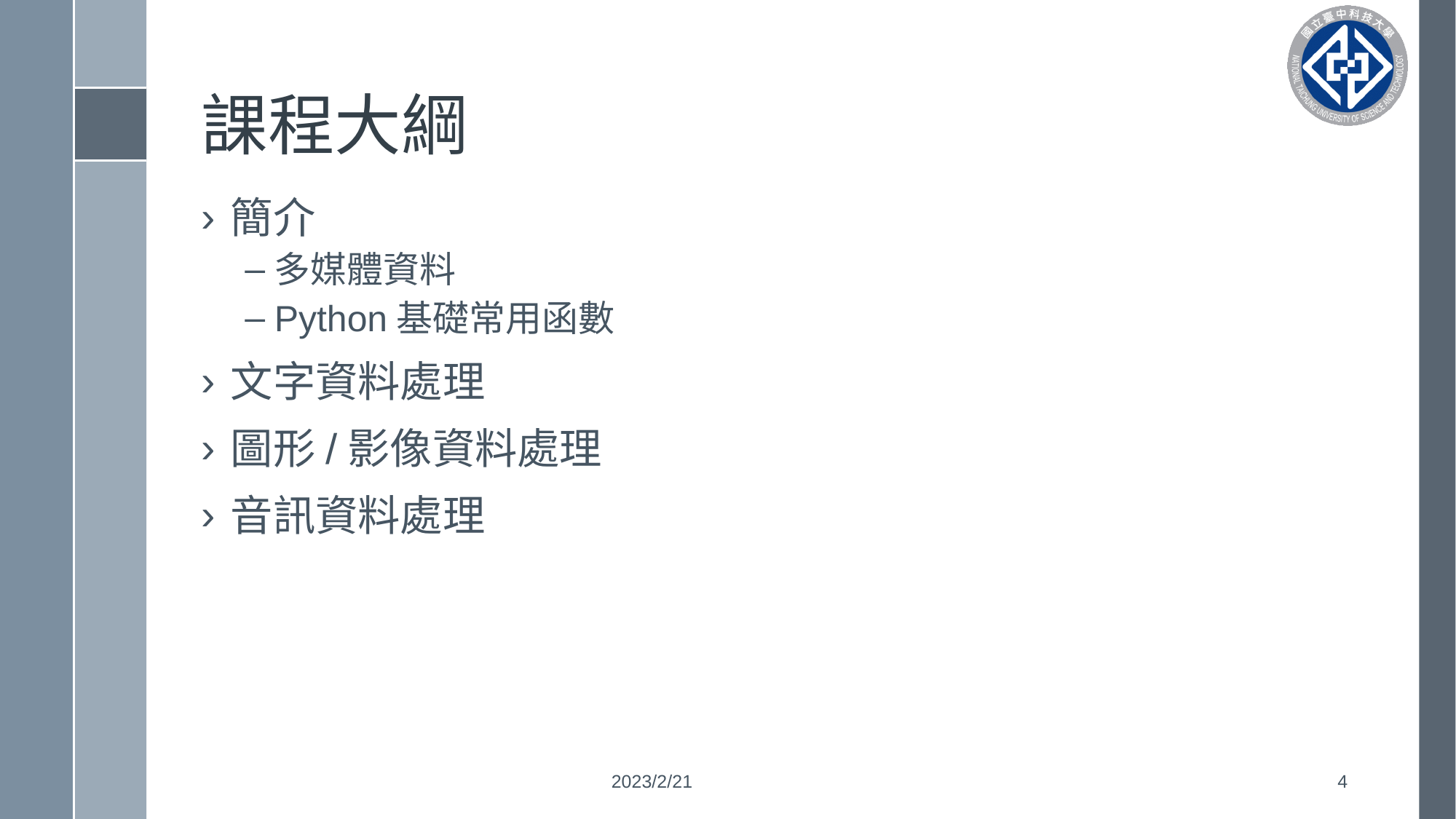

# 課程大綱
簡介
多媒體資料
Python基礎常用函數
文字資料處理
圖形/影像資料處理
音訊資料處理
2023/2/21
4